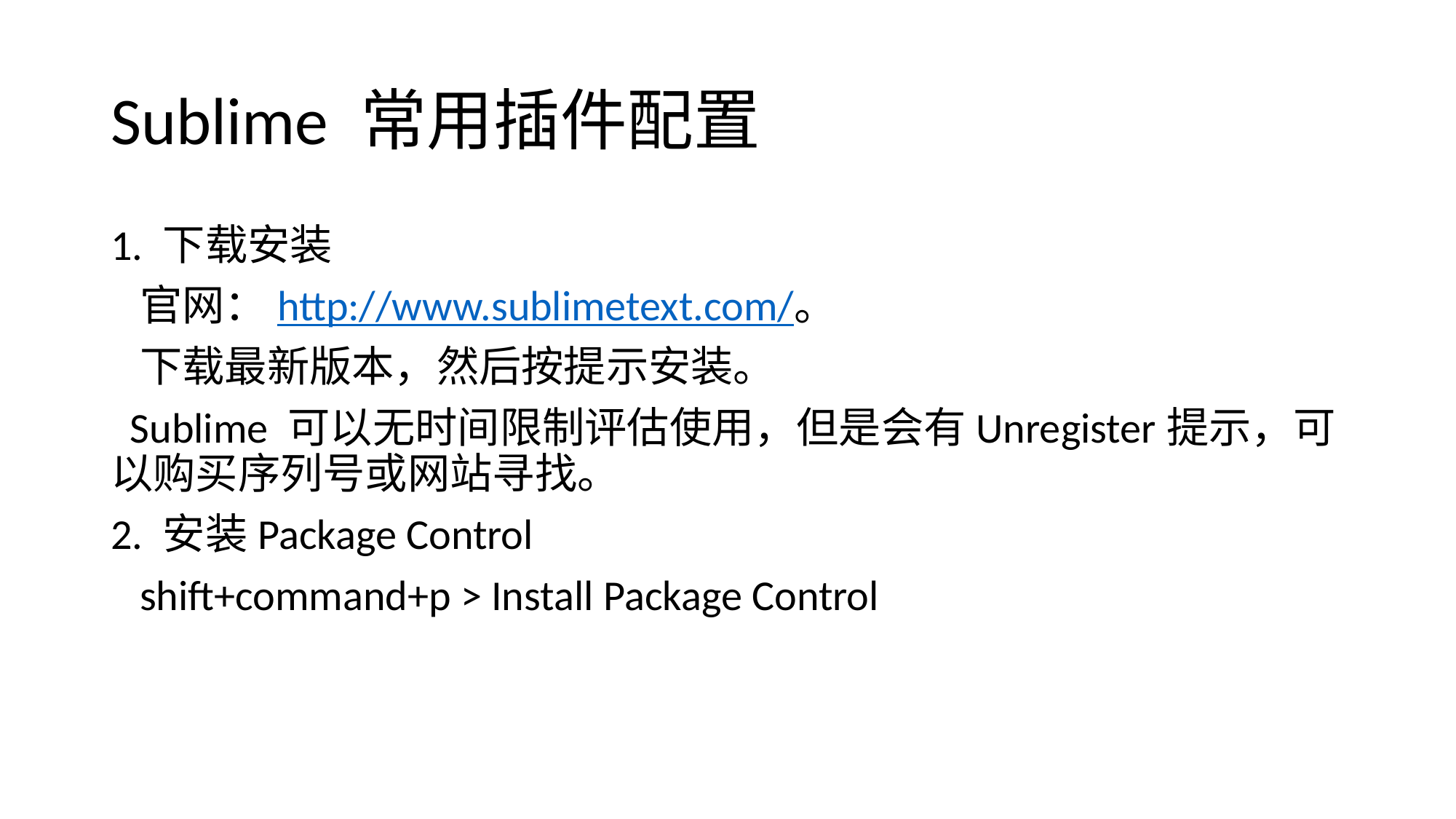

# Sublime 常用插件配置
1. 下载安装
  官网：http://www.sublimetext.com/。
  下载最新版本，然后按提示安装。
  Sublime 可以无时间限制评估使用，但是会有Unregister提示，可以购买序列号或网站寻找。
2. 安装Package Control
   shift+command+p > Install Package Control